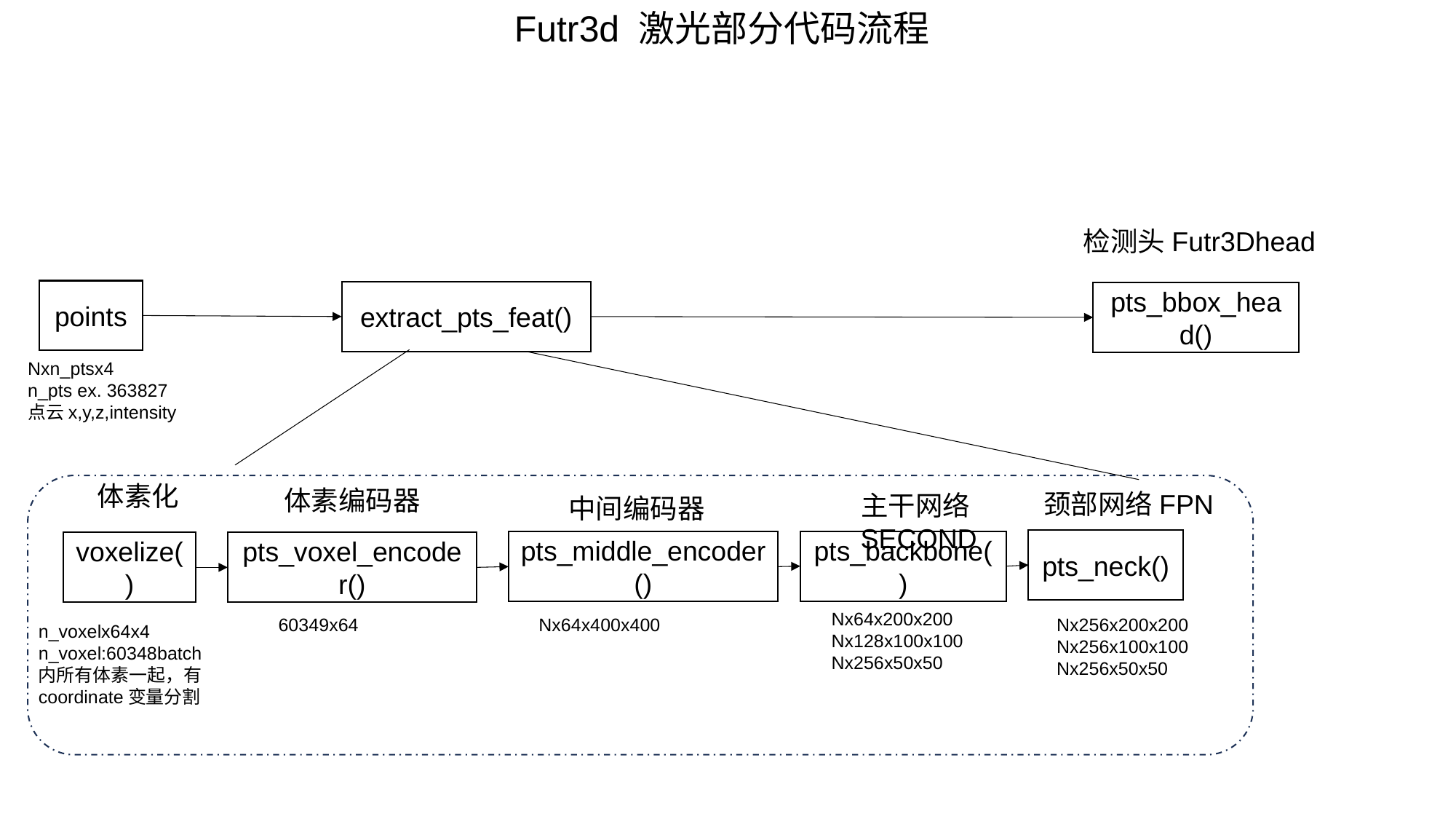

Futr3d 激光部分代码流程
检测头Futr3Dhead
points
extract_pts_feat()
pts_bbox_head()
Nxn_ptsx4
n_pts ex. 363827
点云x,y,z,intensity
体素化

体素编码器
颈部网络FPN
主干网络SECOND
中间编码器
pts_neck()
pts_backbone()
pts_middle_encoder()
voxelize()
pts_voxel_encoder()
Nx64x200x200
Nx128x100x100
Nx256x50x50

Nx256x200x200
Nx256x100x100
Nx256x50x50
60349x64
Nx64x400x400
n_voxelx64x4
n_voxel:60348batch内所有体素一起，有coordinate变量分割